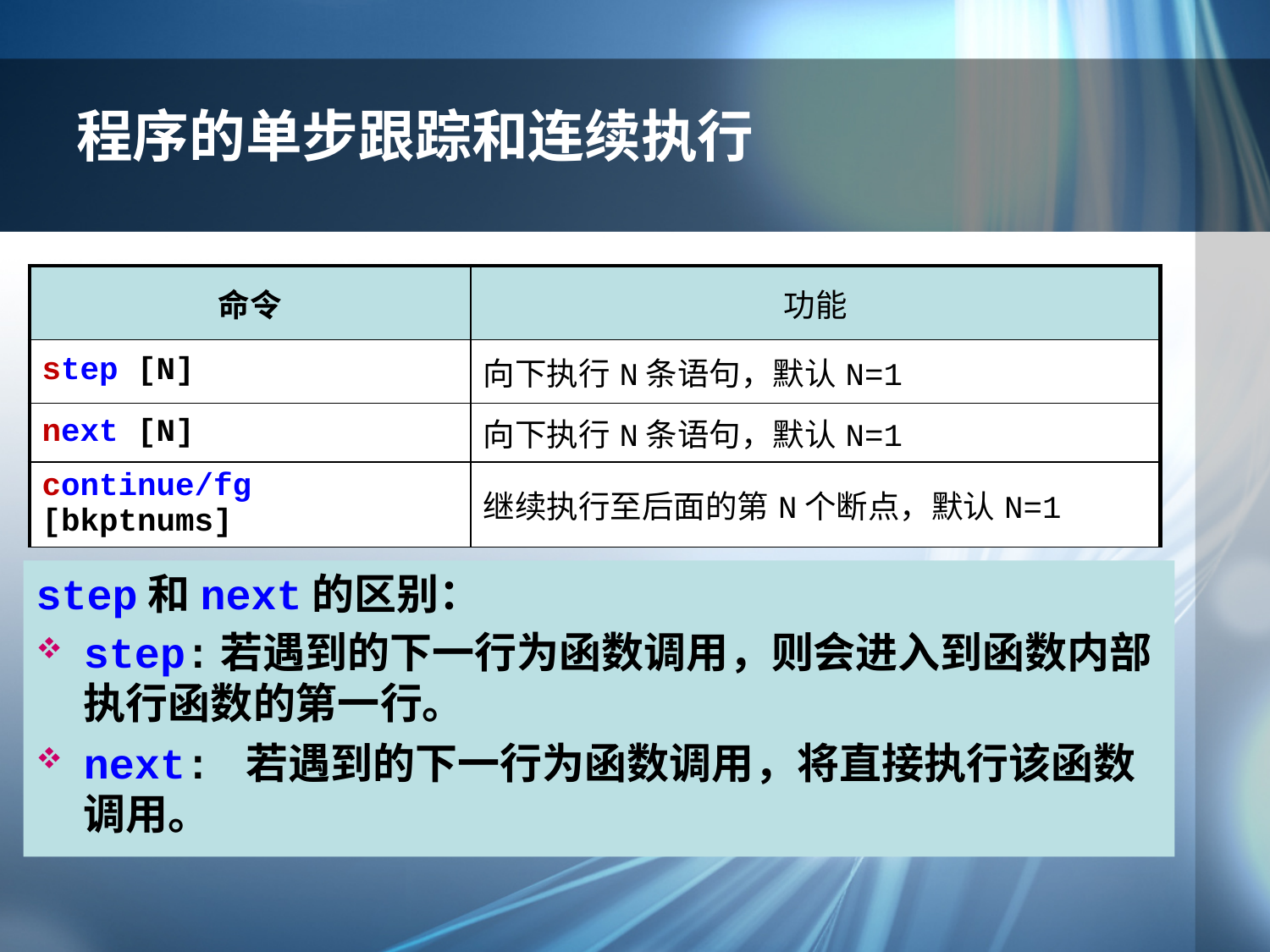

# 程序的单步跟踪和连续执行
| 命令 | 功能 |
| --- | --- |
| step [N] | 向下执行N条语句，默认N=1 |
| next [N] | 向下执行N条语句，默认N=1 |
| continue/fg [bkptnums] | 继续执行至后面的第N个断点，默认N=1 |
step和next的区别：
step:若遇到的下一行为函数调用，则会进入到函数内部执行函数的第一行。
next: 若遇到的下一行为函数调用，将直接执行该函数调用。